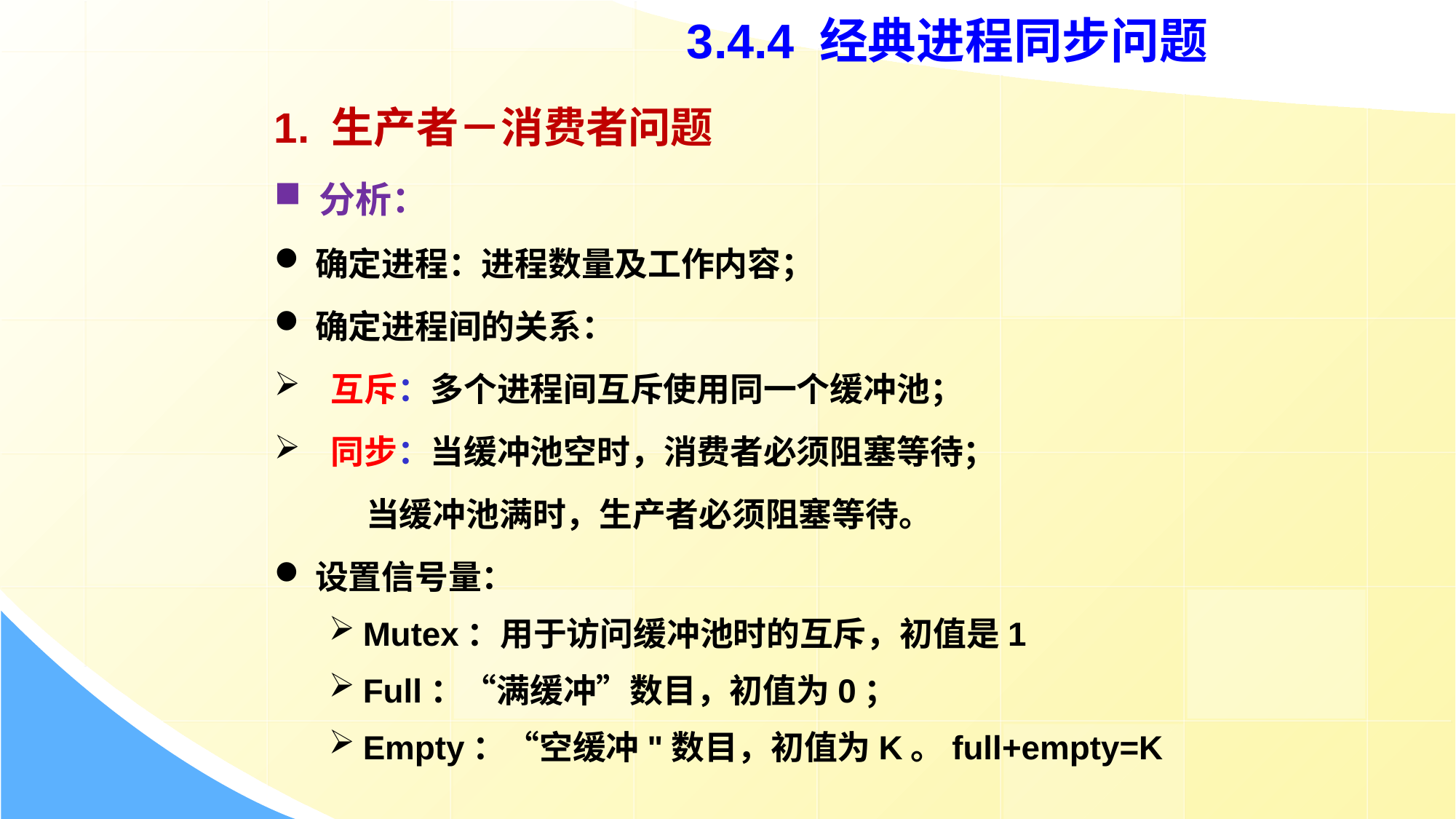

3.4.4 经典进程同步问题
1. 生产者－消费者问题
 分析：
确定进程：进程数量及工作内容；
确定进程间的关系：
 互斥：多个进程间互斥使用同一个缓冲池；
 同步：当缓冲池空时，消费者必须阻塞等待；
           当缓冲池满时，生产者必须阻塞等待。
设置信号量：
Mutex：用于访问缓冲池时的互斥，初值是1
Full：“满缓冲”数目，初值为0；
Empty：“空缓冲"数目，初值为K。full+empty=K